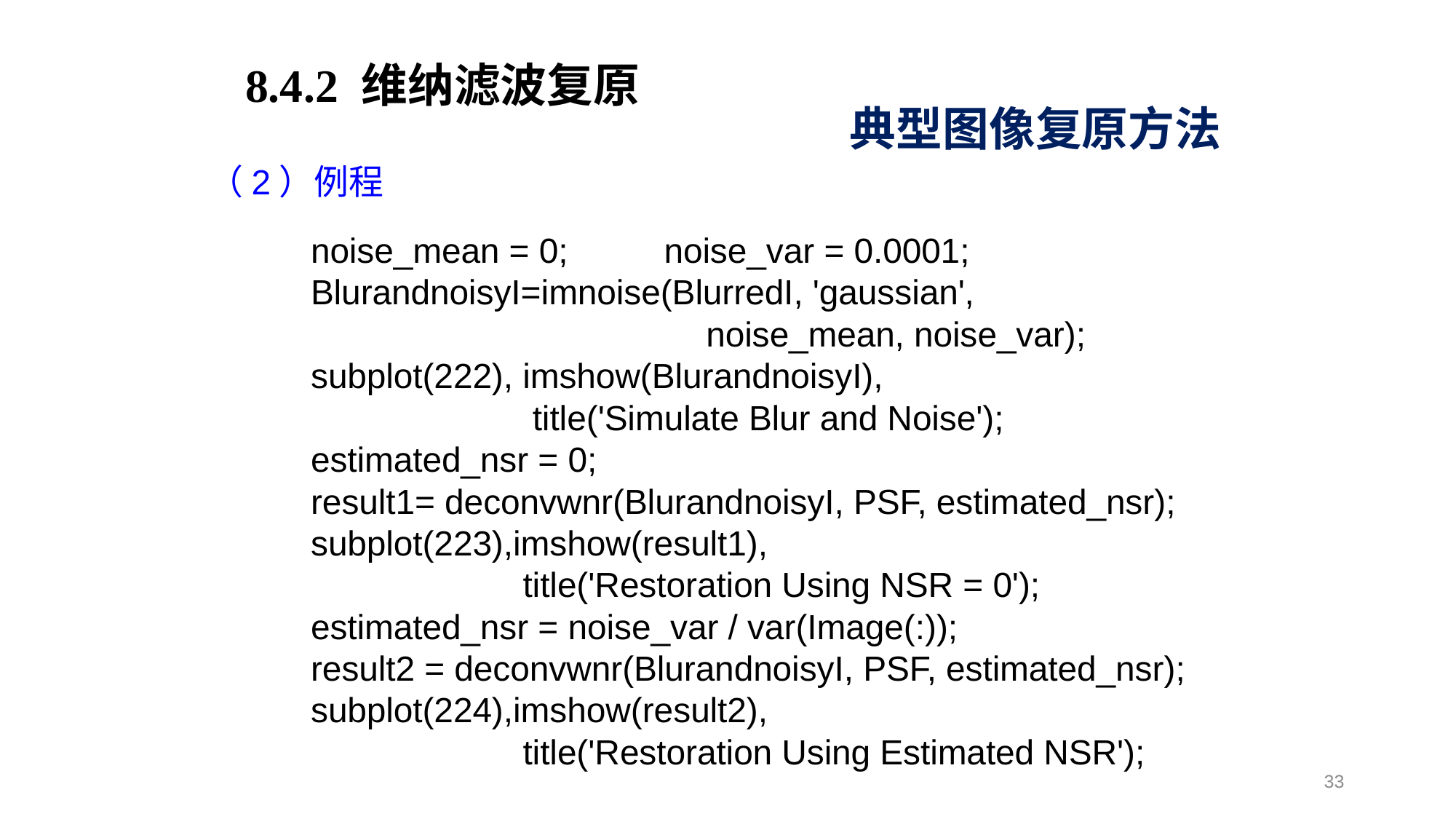

8.4.2 维纳滤波复原
典型图像复原方法
（2）例程
noise_mean = 0;          noise_var = 0.0001;
BlurandnoisyI=imnoise(BlurredI, 'gaussian',
                                         noise_mean, noise_var);
subplot(222), imshow(BlurandnoisyI),
                       title('Simulate Blur and Noise');
estimated_nsr = 0;
result1= deconvwnr(BlurandnoisyI, PSF, estimated_nsr);
subplot(223),imshow(result1),
                      title('Restoration Using NSR = 0');
estimated_nsr = noise_var / var(Image(:));
result2 = deconvwnr(BlurandnoisyI, PSF, estimated_nsr);
subplot(224),imshow(result2),
                      title('Restoration Using Estimated NSR');
33